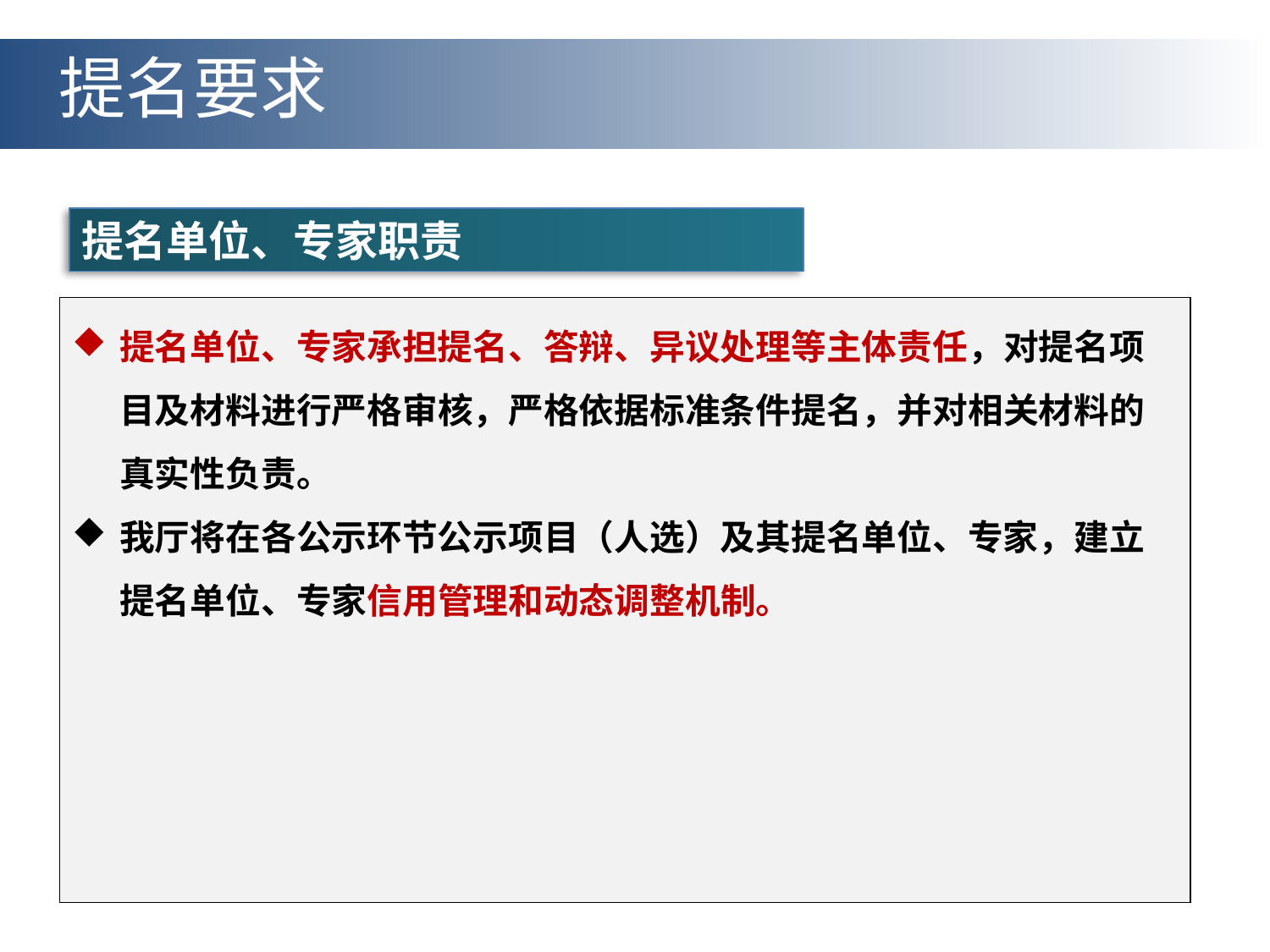

提名要求
提名单位、专家职责
提名单位、专家承担提名、答辩、异议处理等主体责任，对提名项目及材料进行严格审核，严格依据标准条件提名，并对相关材料的真实性负责。
我厅将在各公示环节公示项目（人选）及其提名单位、专家，建立提名单位、专家信用管理和动态调整机制。